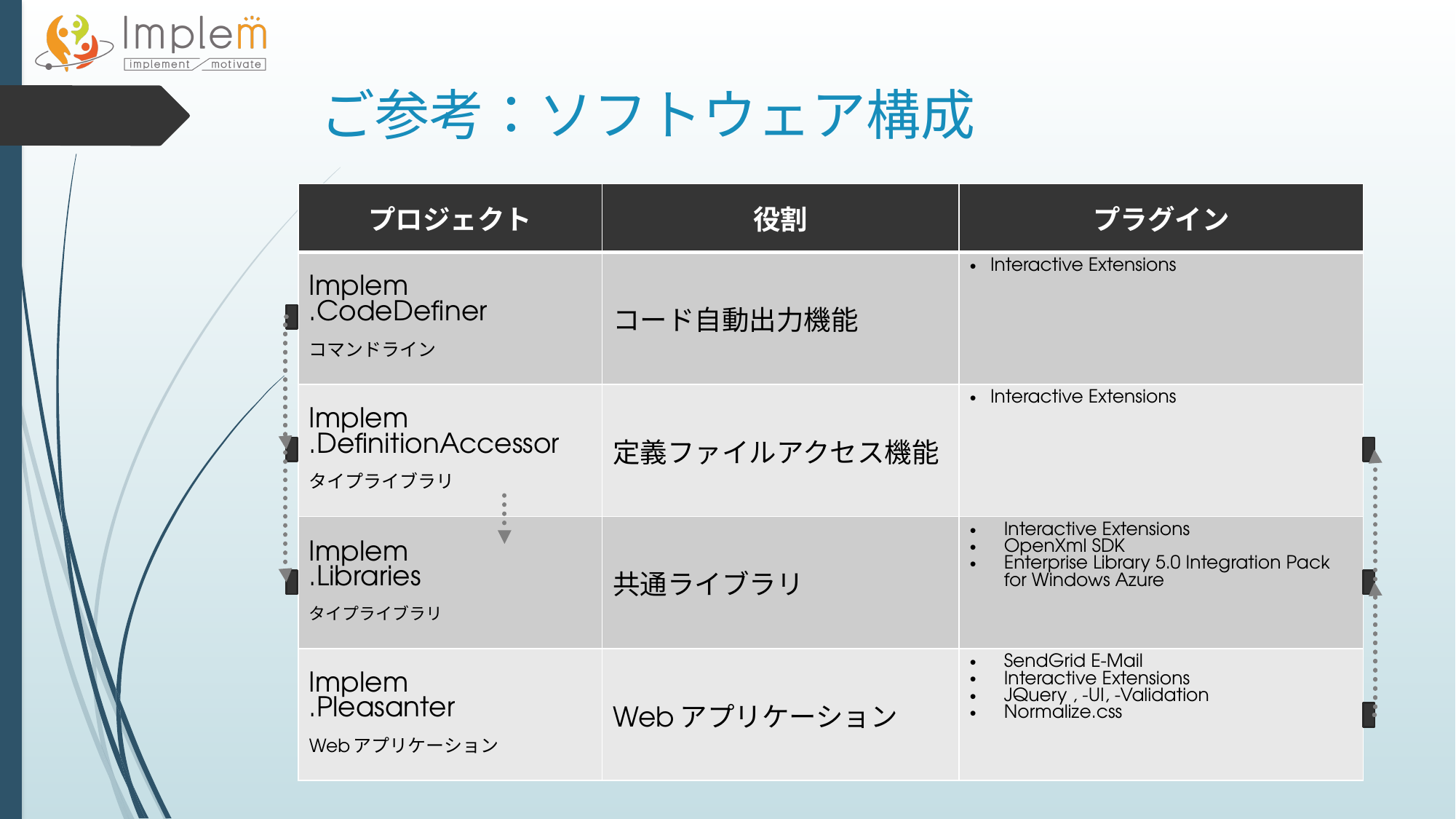

# ご参考：ソフトウェア構成
| プロジェクト | 役割 | プラグイン |
| --- | --- | --- |
| Implem .CodeDefiner コマンドライン | コード自動出力機能 | Interactive Extensions |
| Implem .DefinitionAccessor タイプライブラリ | 定義ファイルアクセス機能 | Interactive Extensions |
| Implem .Libraries タイプライブラリ | 共通ライブラリ | Interactive Extensions OpenXml SDK Enterprise Library 5.0 Integration Pack for Windows Azure |
| Implem .Pleasanter Webアプリケーション | Webアプリケーション | SendGrid E-Mail Interactive Extensions JQuery , -UI, -Validation Normalize.css |